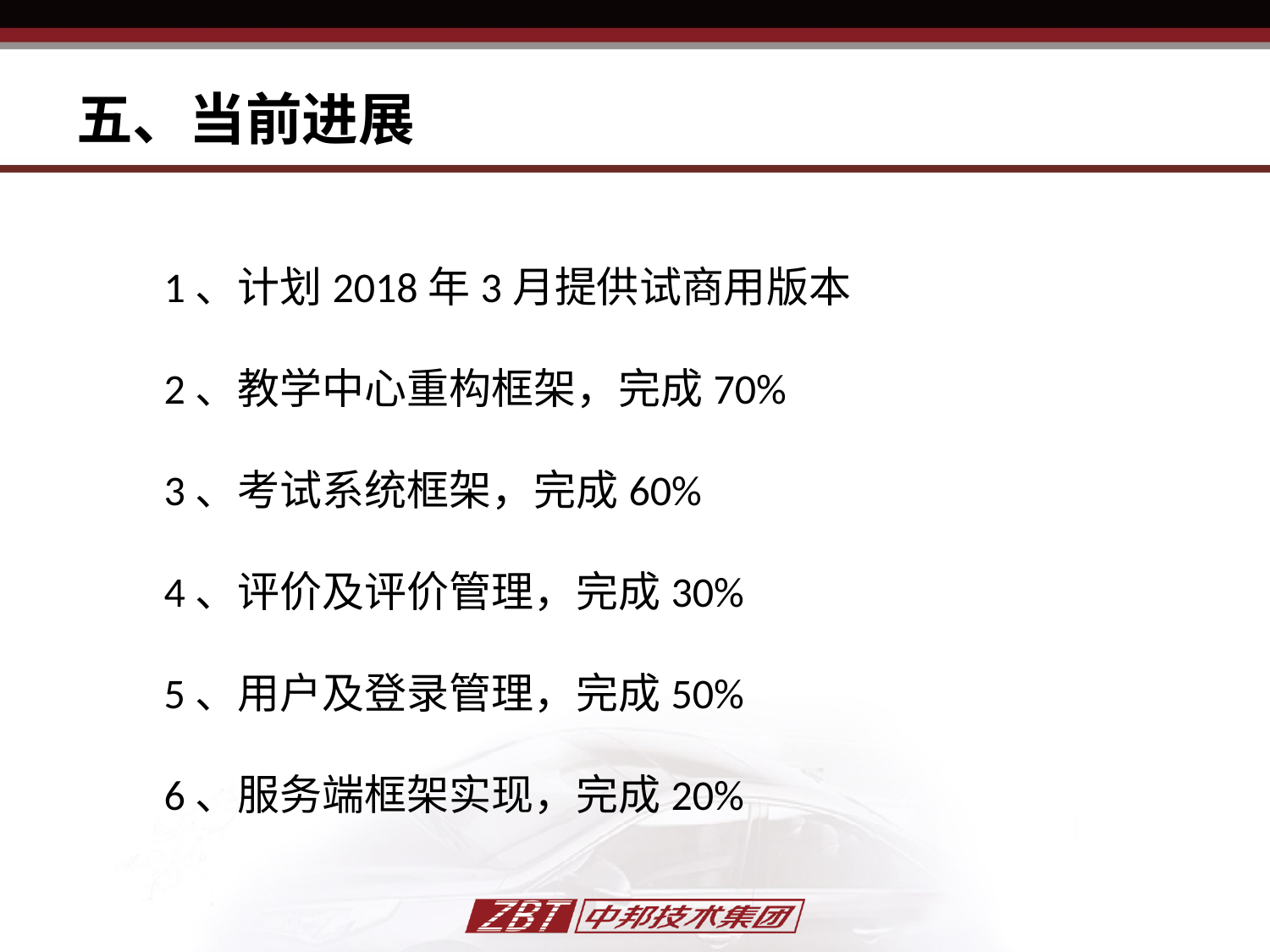

# 五、当前进展
1、计划2018年3月提供试商用版本

2、教学中心重构框架，完成70%

3、考试系统框架，完成60%

4、评价及评价管理，完成30%

5、用户及登录管理，完成50%

6、服务端框架实现，完成20%